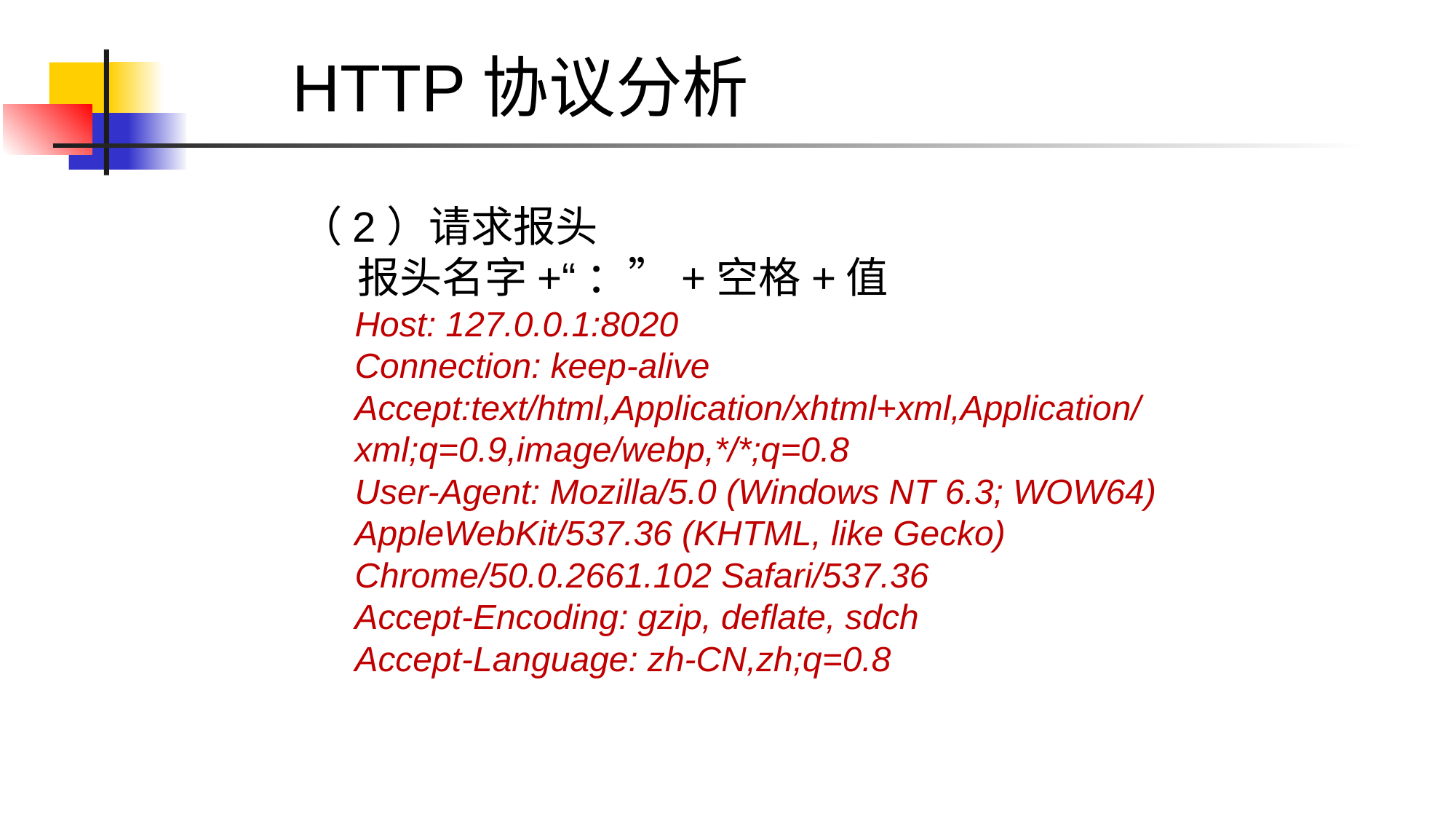

HTTP协议分析
（2）请求报头
     报头名字+“：”+空格+值
Host: 127.0.0.1:8020
Connection: keep-alive
Accept:text/html,Application/xhtml+xml,Application/xml;q=0.9,image/webp,*/*;q=0.8
User-Agent: Mozilla/5.0 (Windows NT 6.3; WOW64) AppleWebKit/537.36 (KHTML, like Gecko) Chrome/50.0.2661.102 Safari/537.36
Accept-Encoding: gzip, deflate, sdch
Accept-Language: zh-CN,zh;q=0.8